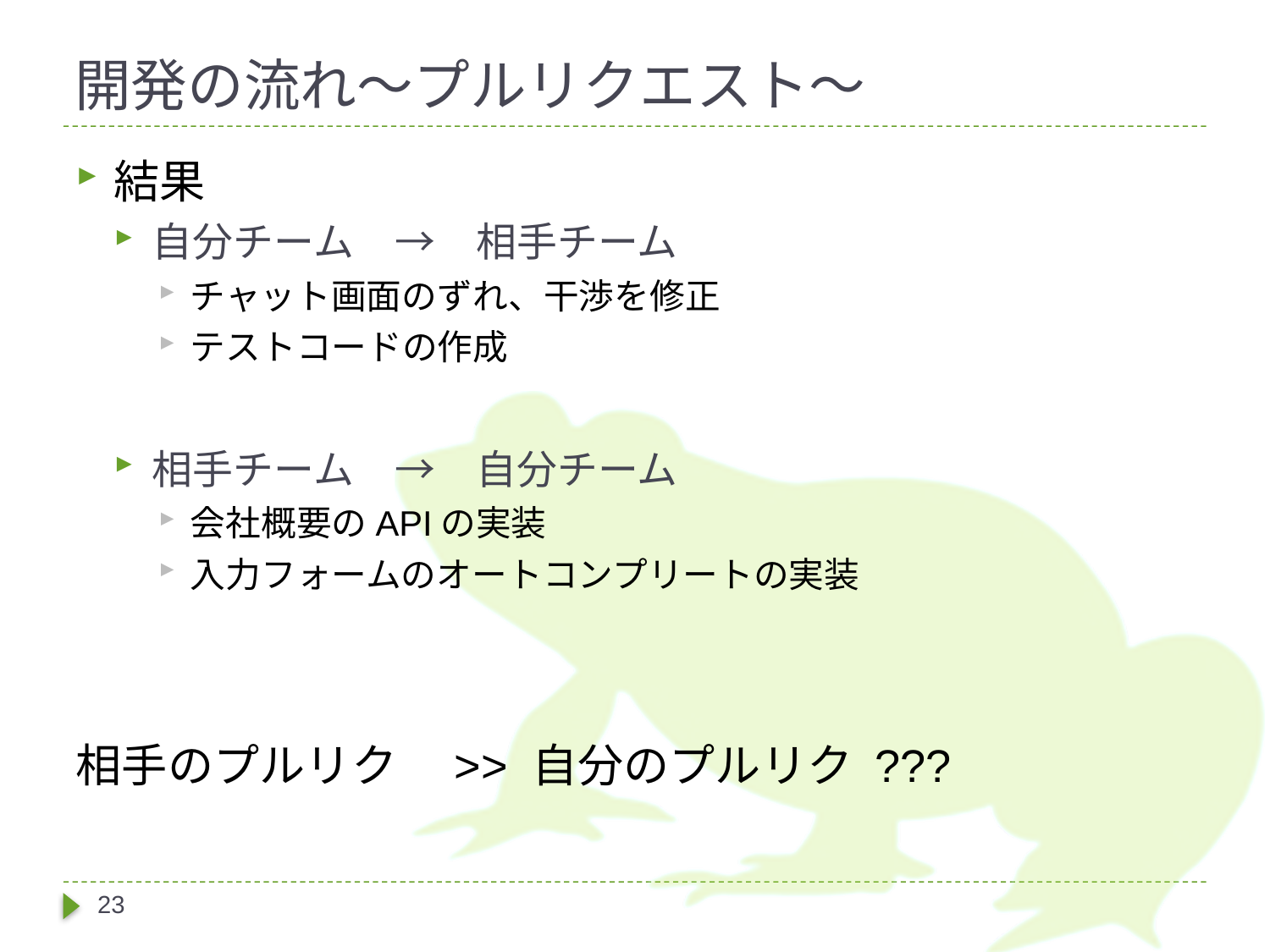

# 開発の流れ～プルリクエスト～
結果
自分チーム　→　相手チーム
チャット画面のずれ、干渉を修正
テストコードの作成

相手チーム　→　自分チーム
会社概要のAPIの実装
入力フォームのオートコンプリートの実装

相手のプルリク　>> 自分のプルリク ???
23